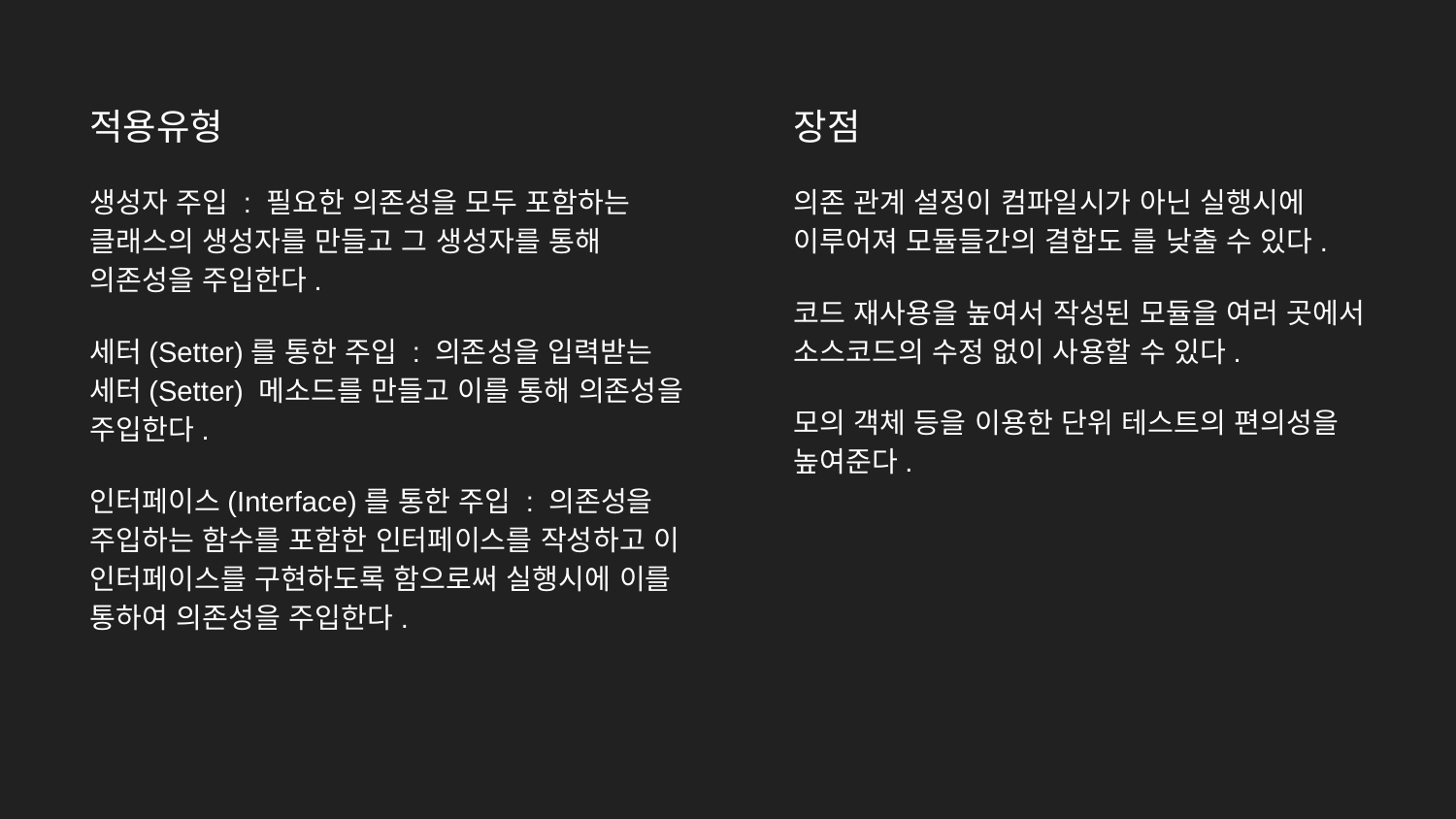

적용유형
생성자 주입 : 필요한 의존성을 모두 포함하는 클래스의 생성자를 만들고 그 생성자를 통해 의존성을 주입한다.
세터(Setter)를 통한 주입 : 의존성을 입력받는 세터(Setter) 메소드를 만들고 이를 통해 의존성을 주입한다.
인터페이스(Interface)를 통한 주입 : 의존성을 주입하는 함수를 포함한 인터페이스를 작성하고 이 인터페이스를 구현하도록 함으로써 실행시에 이를 통하여 의존성을 주입한다.

장점
의존 관계 설정이 컴파일시가 아닌 실행시에 이루어져 모듈들간의 결합도 를 낮출 수 있다.
코드 재사용을 높여서 작성된 모듈을 여러 곳에서 소스코드의 수정 없이 사용할 수 있다.
모의 객체 등을 이용한 단위 테스트의 편의성을 높여준다.